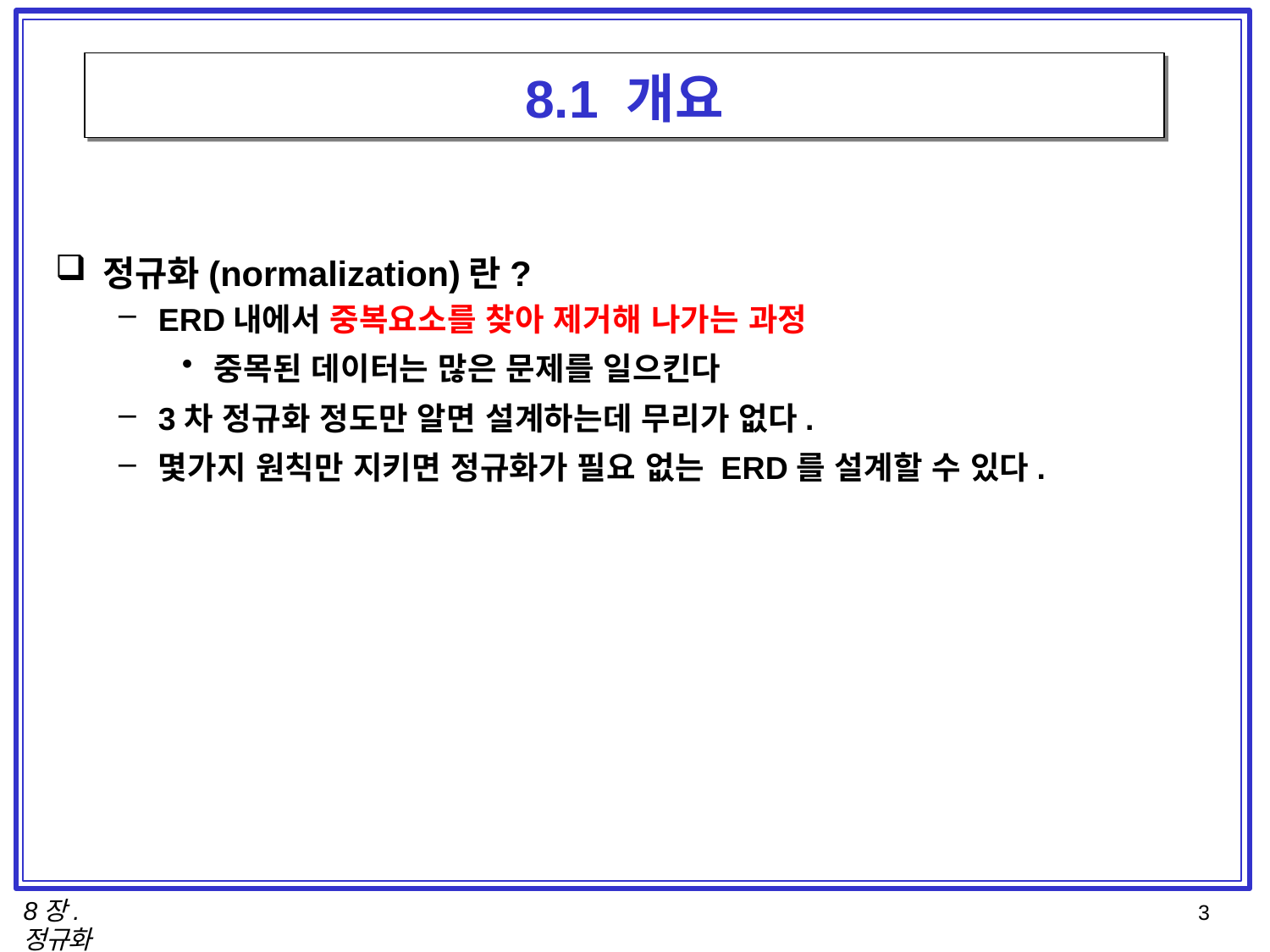

# 8.1 개요
정규화(normalization)란?
ERD내에서 중복요소를 찾아 제거해 나가는 과정
중목된 데이터는 많은 문제를 일으킨다
3차 정규화 정도만 알면 설계하는데 무리가 없다.
몇가지 원칙만 지키면 정규화가 필요 없는 ERD를 설계할 수 있다.
8장. 정규화
3